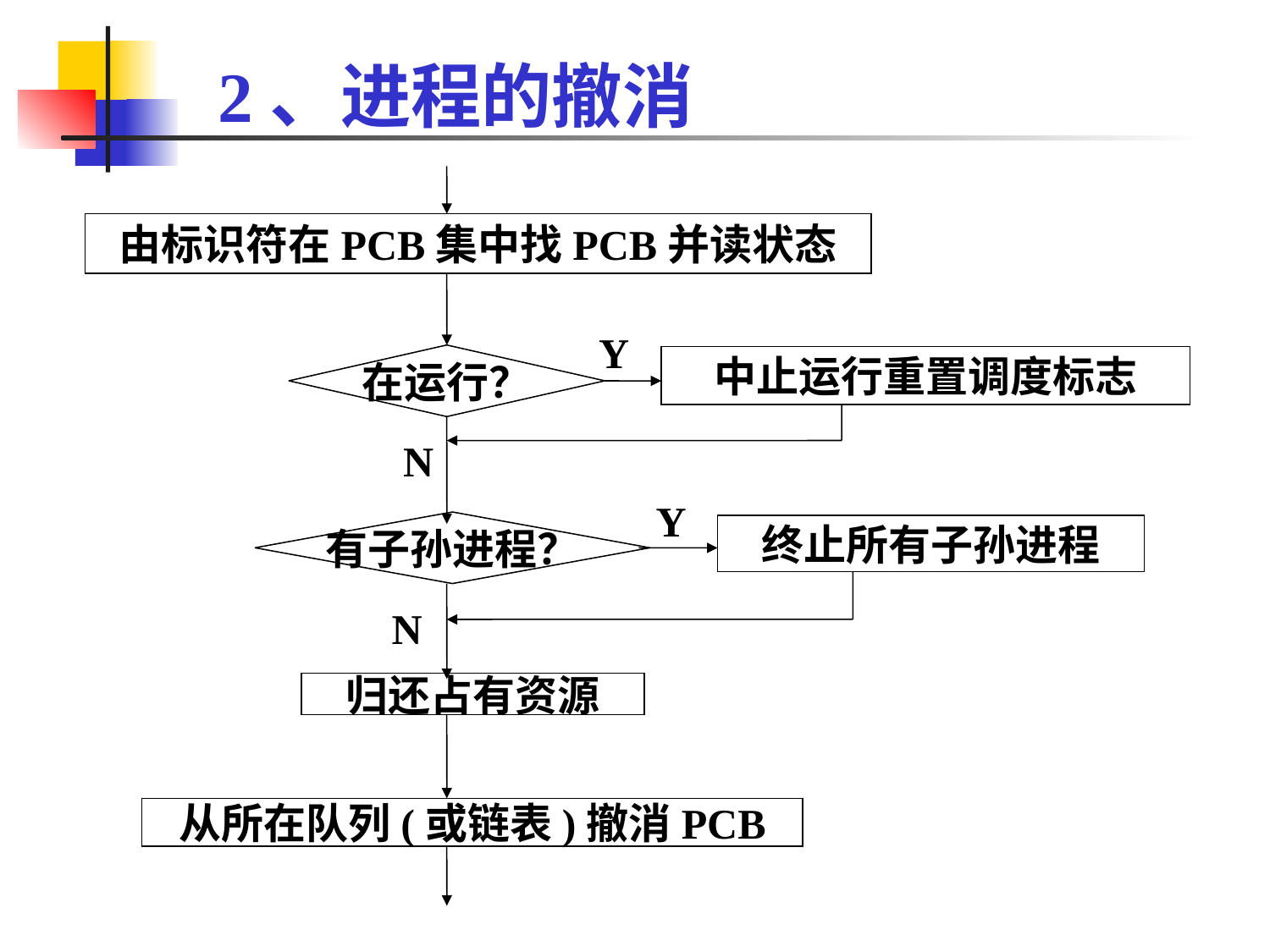

# 2、进程的撤消

由标识符在PCB集中找PCB并读状态

Y
在运行？
中止运行重置调度标志

N
Y
有子孙进程？
终止所有子孙进程

N
归还占有资源

从所在队列(或链表)撤消PCB